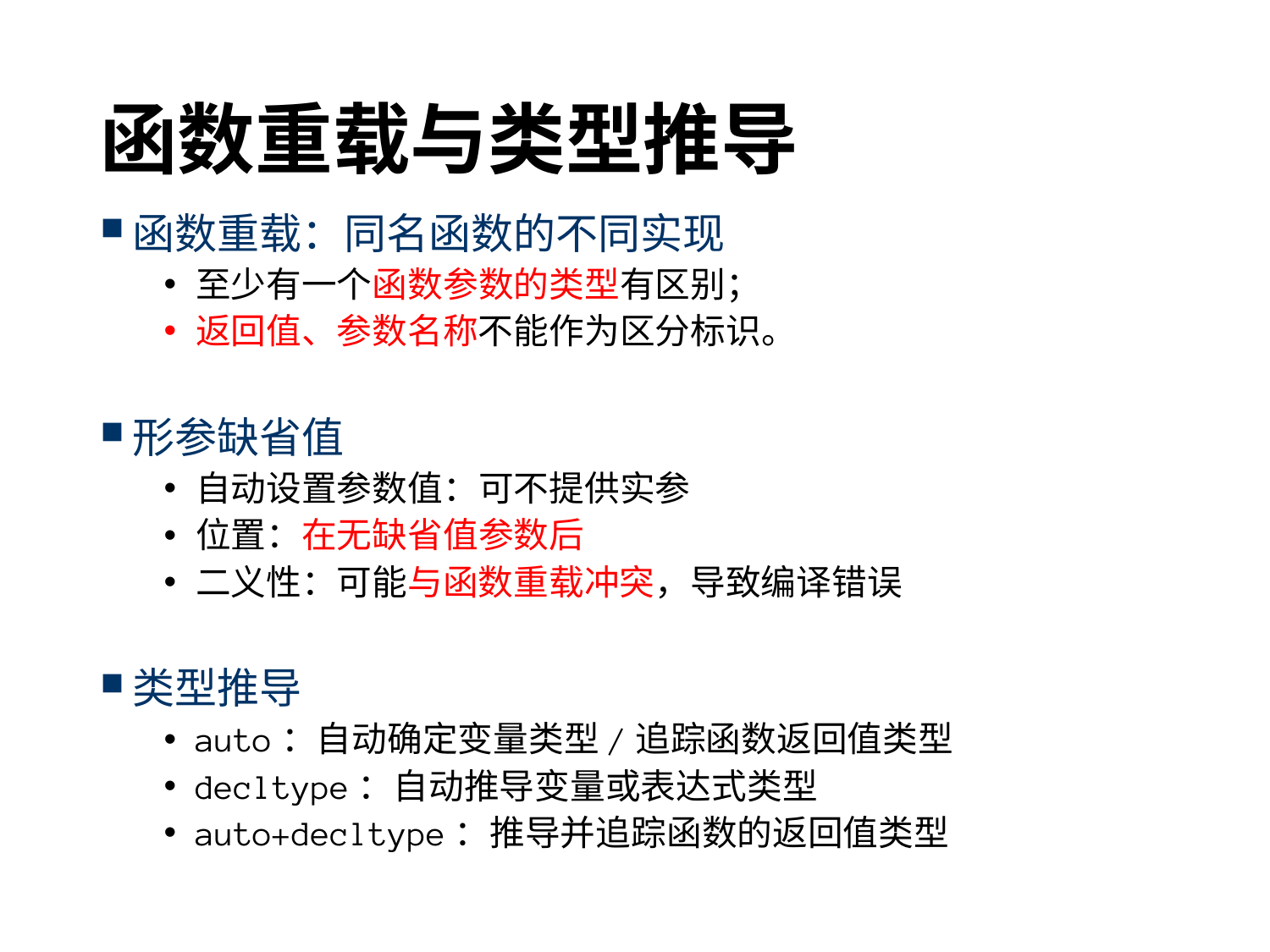

# 函数重载与类型推导
函数重载：同名函数的不同实现
至少有一个函数参数的类型有区别；
返回值、参数名称不能作为区分标识。

形参缺省值
自动设置参数值：可不提供实参
位置：在无缺省值参数后
二义性：可能与函数重载冲突，导致编译错误

类型推导
auto：自动确定变量类型/追踪函数返回值类型
decltype：自动推导变量或表达式类型
auto+decltype：推导并追踪函数的返回值类型